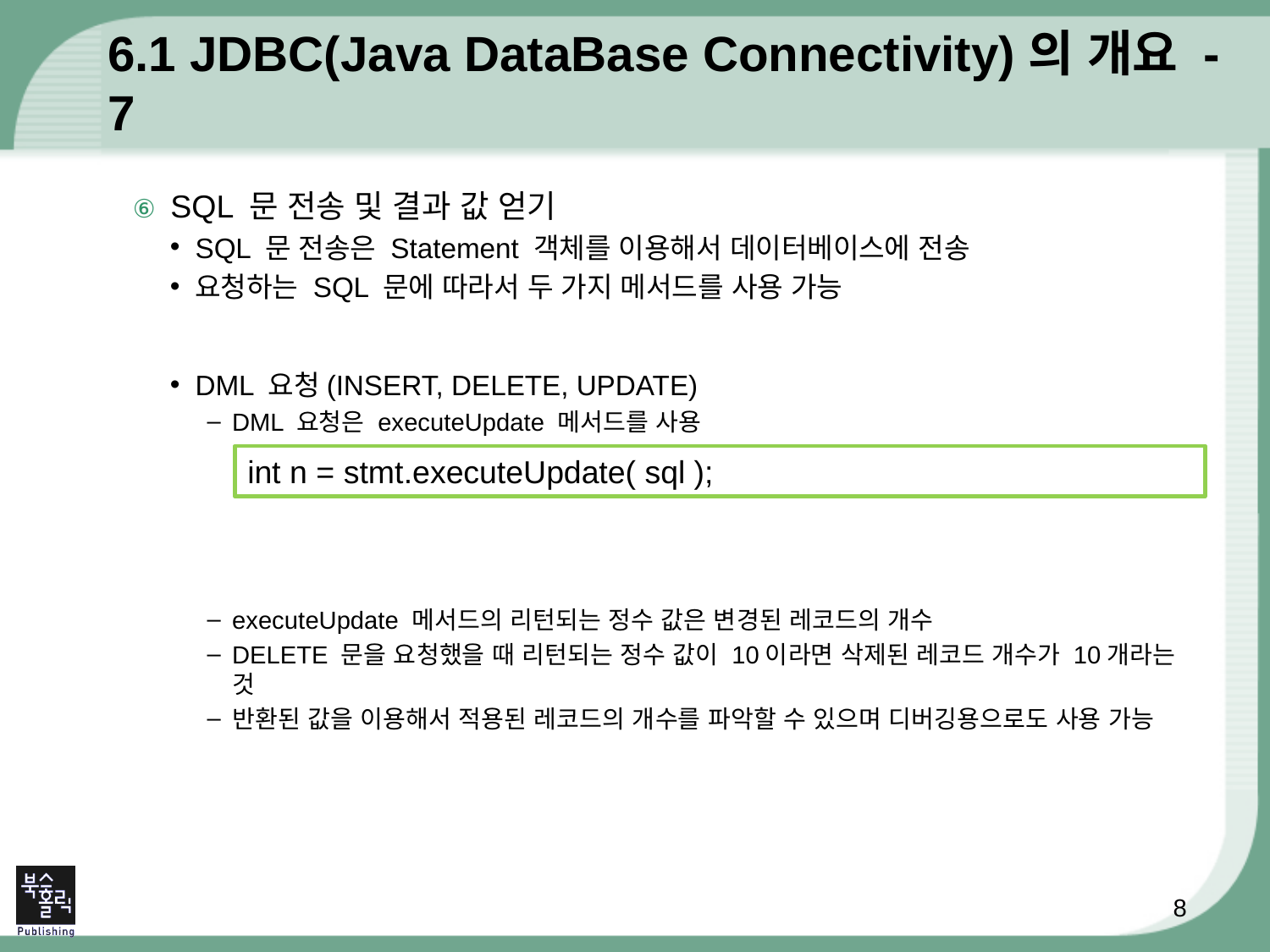

# 6.1 JDBC(Java DataBase Connectivity)의 개요 - 7
SQL 문 전송 및 결과 값 얻기
SQL 문 전송은 Statement 객체를 이용해서 데이터베이스에 전송
요청하는 SQL 문에 따라서 두 가지 메서드를 사용 가능

DML 요청(INSERT, DELETE, UPDATE)
DML 요청은 executeUpdate 메서드를 사용

executeUpdate 메서드의 리턴되는 정수 값은 변경된 레코드의 개수
DELETE 문을 요청했을 때 리턴되는 정수 값이 10이라면 삭제된 레코드 개수가 10개라는 것
반환된 값을 이용해서 적용된 레코드의 개수를 파악할 수 있으며 디버깅용으로도 사용 가능
int n = stmt.executeUpdate( sql );
8